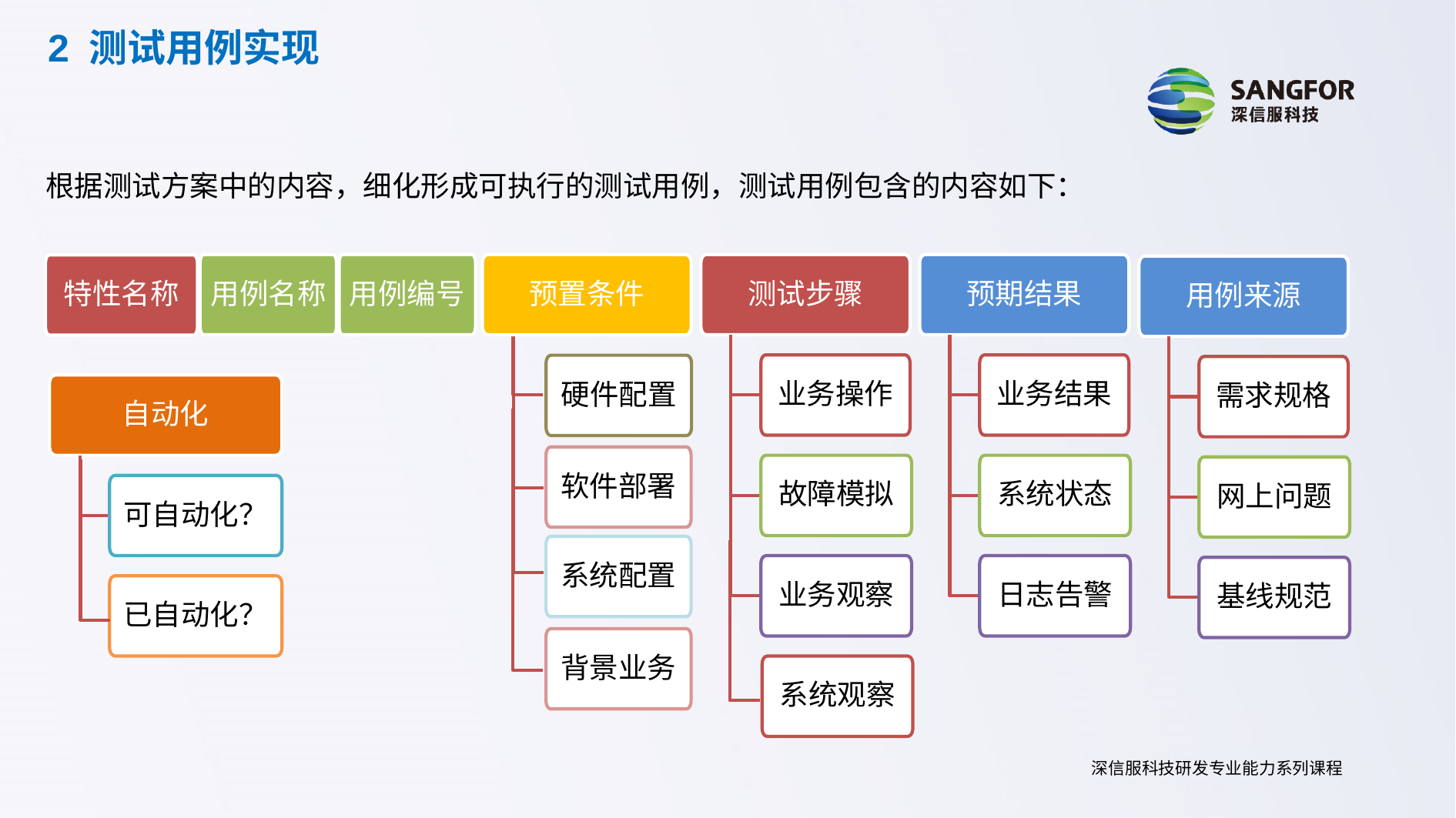

2 测试用例实现
根据测试方案中的内容，细化形成可执行的测试用例，测试用例包含的内容如下：
用例名称
用例编号
测试步骤

业务操作
故障模拟

业务观察
系统观察
预期结果

业务结果
系统状态
日志告警
预置条件
特性名称
用例来源

需求规格
网上问题
基线规范

硬件配置
自动化

软件部署

可自动化？
系统配置
已自动化？
背景业务